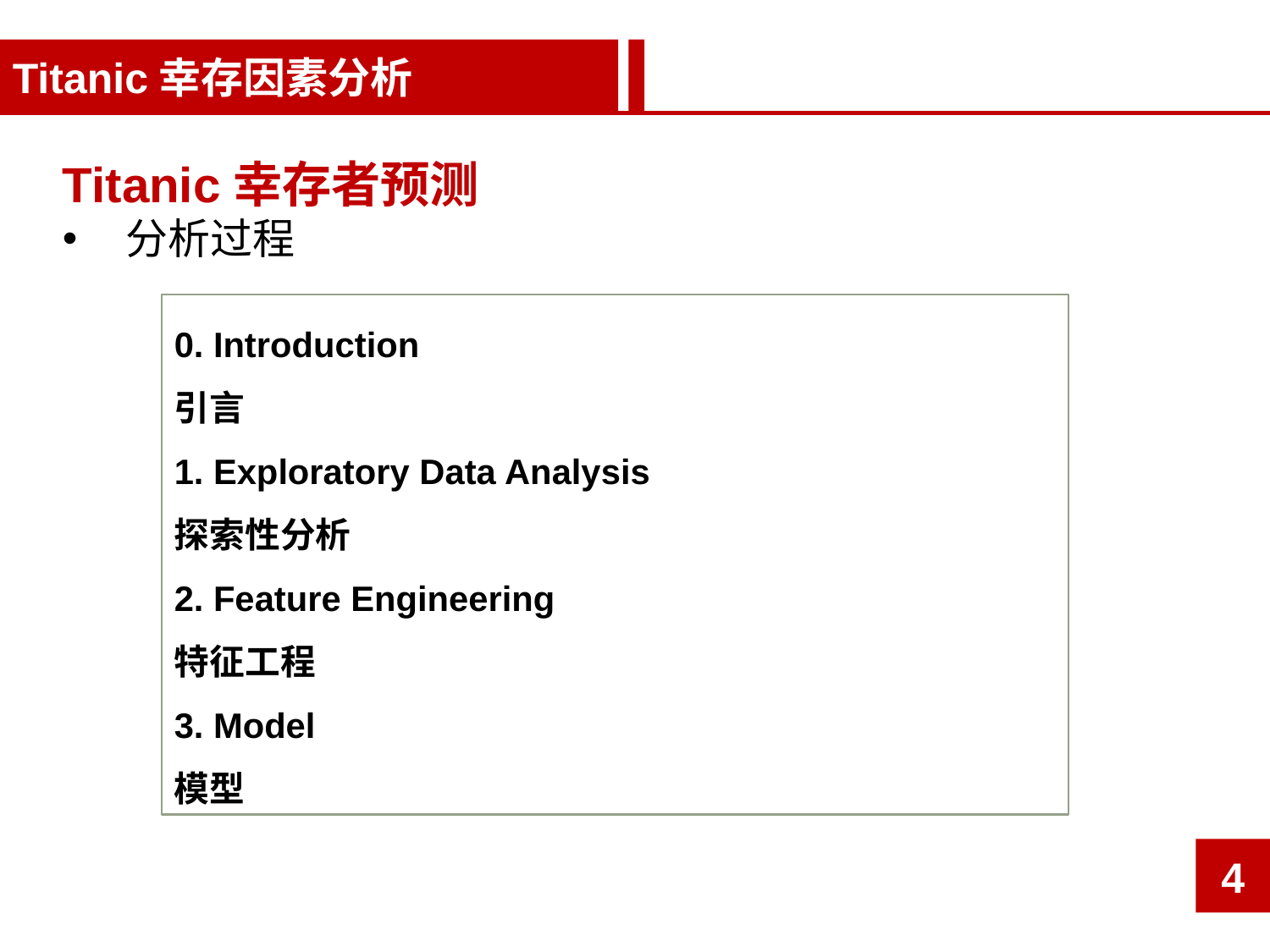

Titanic幸存因素分析

Titanic幸存者预测
分析过程

0. Introduction
引言
1. Exploratory Data Analysis
探索性分析
2. Feature Engineering
特征工程
3. Model
模型
4